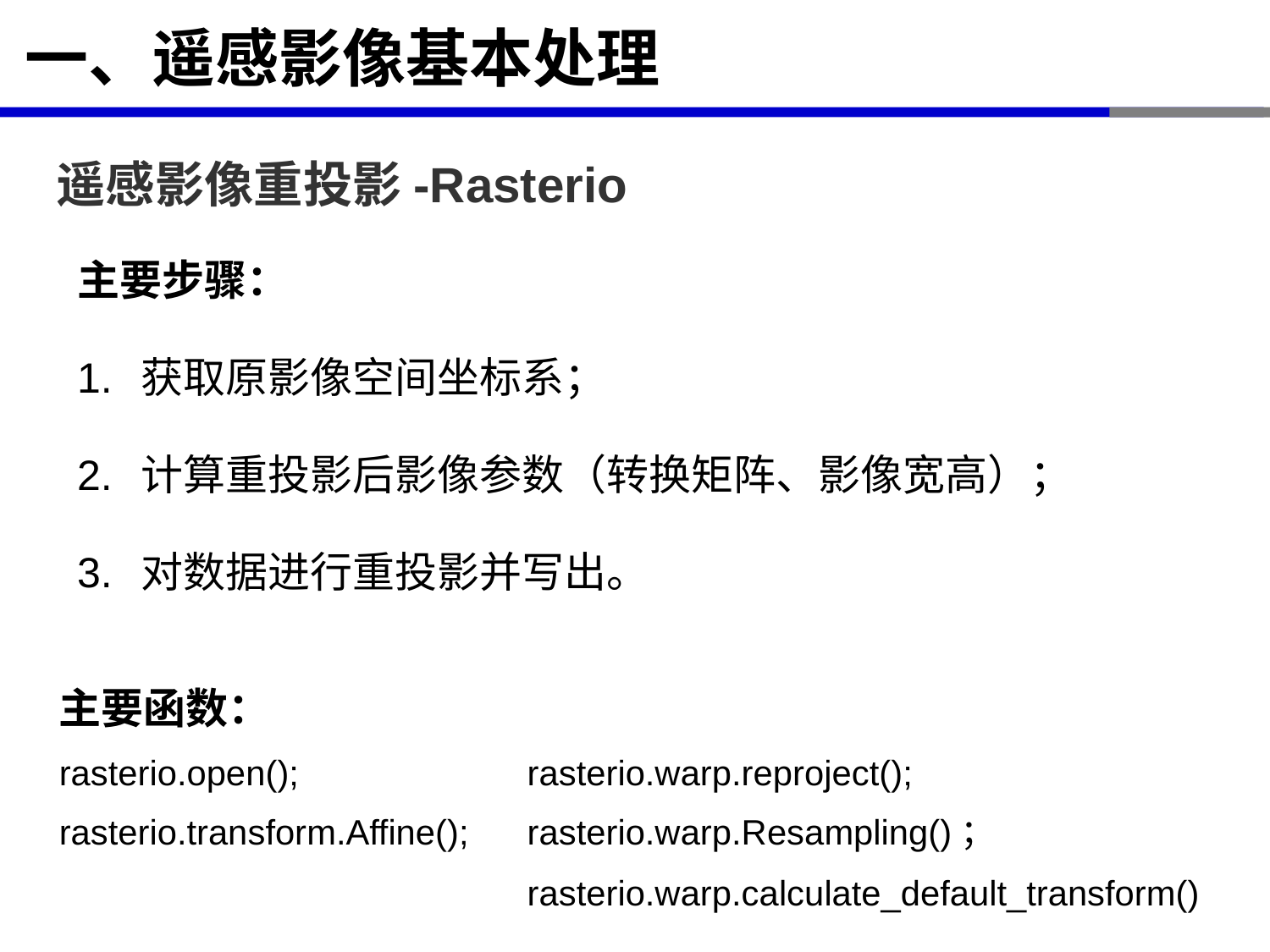

# 一、遥感影像基本处理
遥感影像重投影-Rasterio
主要步骤：
获取原影像空间坐标系；
计算重投影后影像参数（转换矩阵、影像宽高）；
对数据进行重投影并写出。
主要函数：
rasterio.open();
rasterio.transform.Affine();

rasterio.warp.reproject();
rasterio.warp.Resampling()；
rasterio.warp.calculate_default_transform()